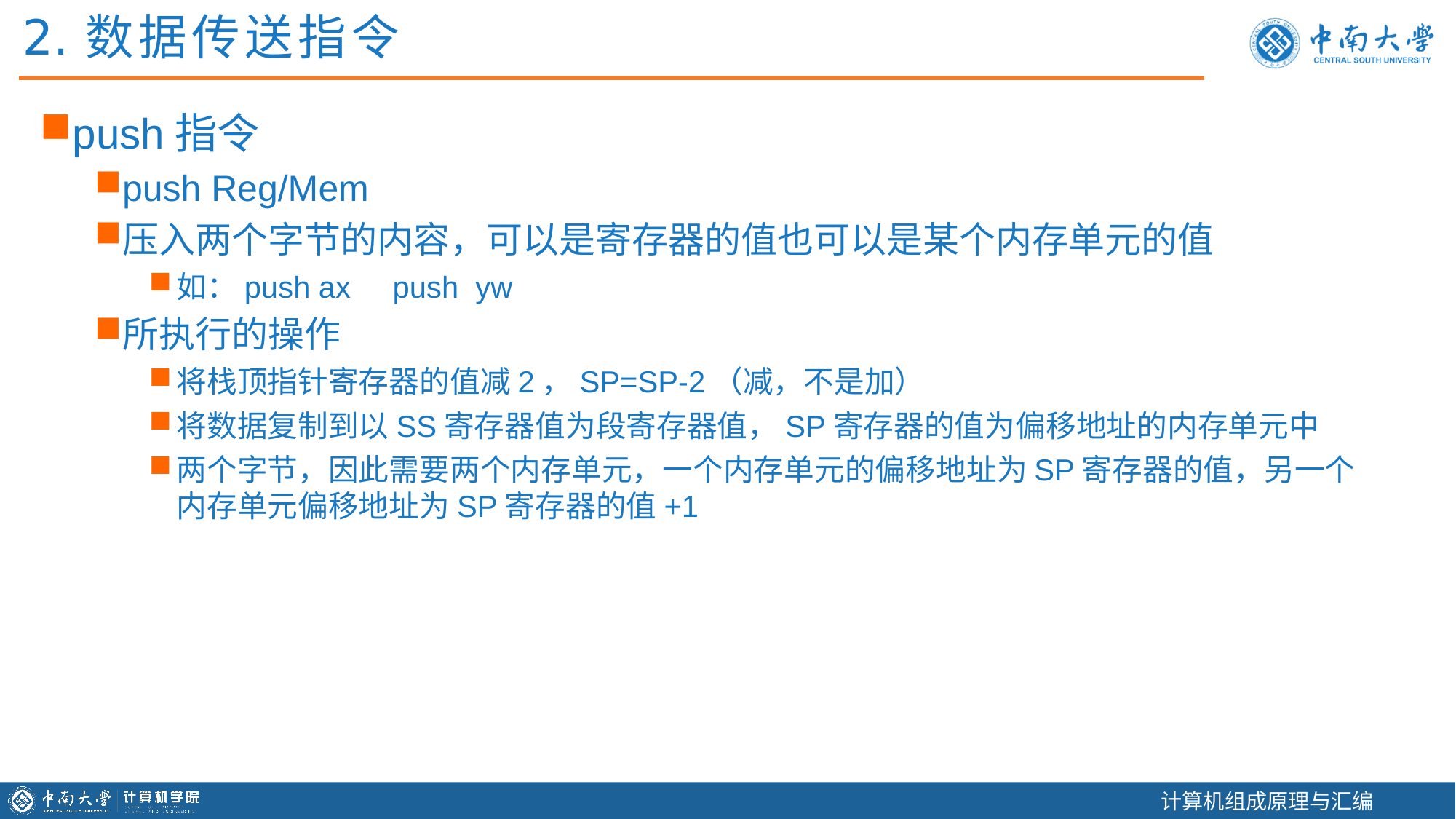

2.数据传送指令
push指令
push Reg/Mem
压入两个字节的内容，可以是寄存器的值也可以是某个内存单元的值
如：push ax     push  yw
所执行的操作
将栈顶指针寄存器的值减2，SP=SP-2（减，不是加）
将数据复制到以SS寄存器值为段寄存器值，SP寄存器的值为偏移地址的内存单元中
两个字节，因此需要两个内存单元，一个内存单元的偏移地址为SP寄存器的值，另一个内存单元偏移地址为SP寄存器的值+1
11